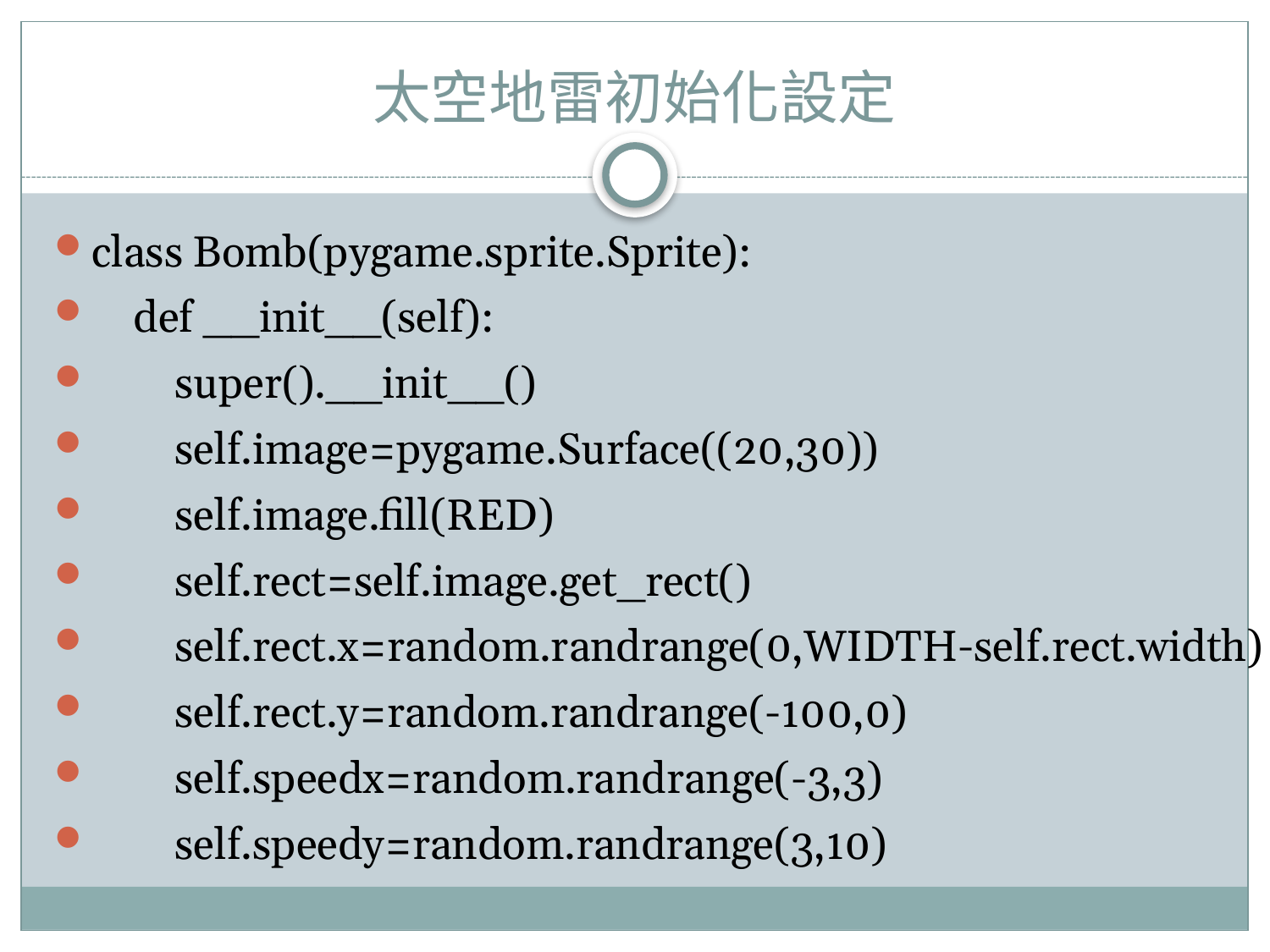

# 太空地雷初始化設定
class Bomb(pygame.sprite.Sprite):
    def __init__(self):
        super().__init__()
        self.image=pygame.Surface((20,30))
        self.image.fill(RED)
        self.rect=self.image.get_rect()
        self.rect.x=random.randrange(0,WIDTH-self.rect.width)
        self.rect.y=random.randrange(-100,0)
        self.speedx=random.randrange(-3,3)
        self.speedy=random.randrange(3,10)